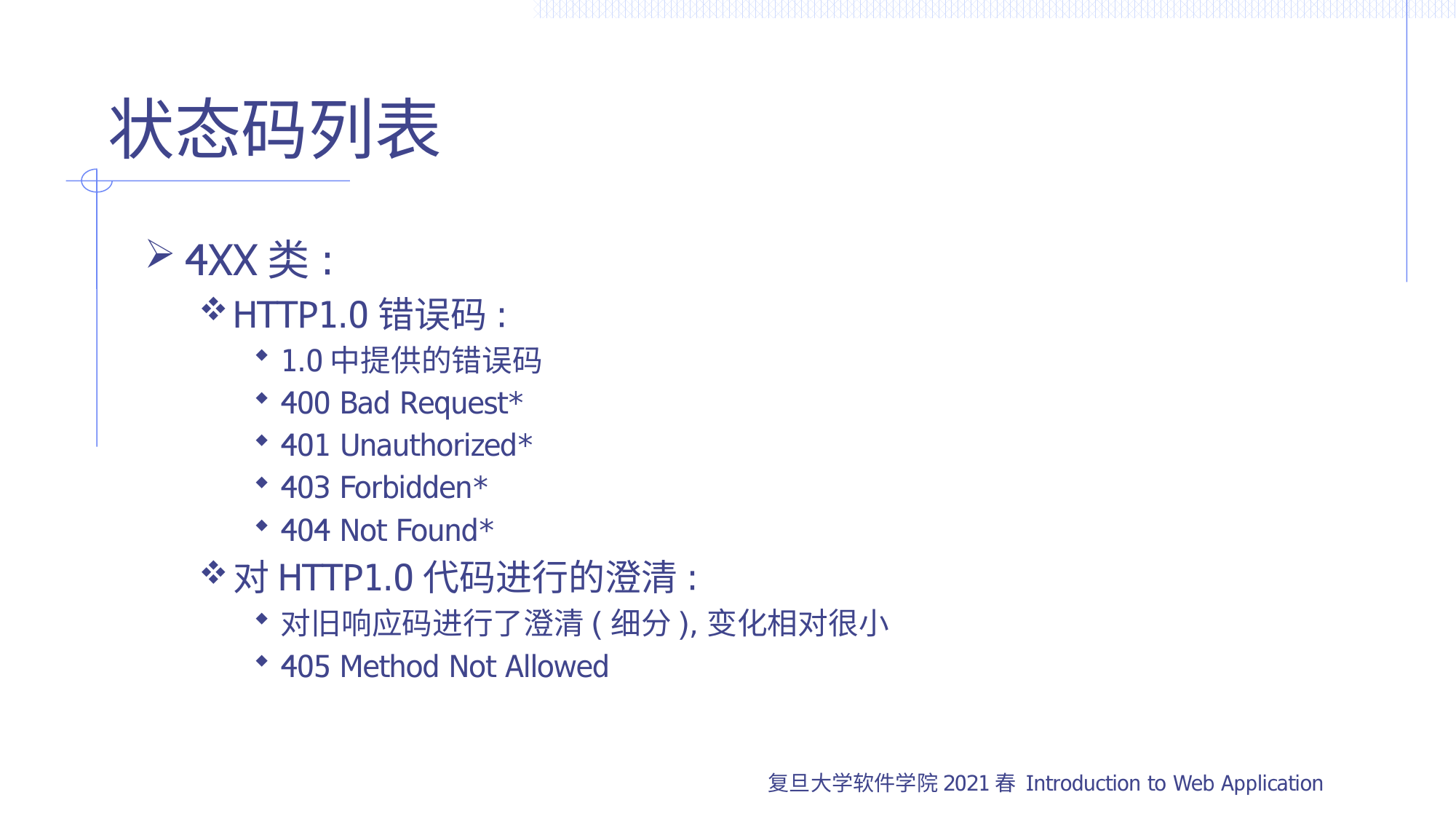

# 状态码列表
4XX类:
HTTP1.0错误码:
1.0中提供的错误码
400 Bad Request*
401 Unauthorized*
403 Forbidden*
404 Not Found*
对HTTP1.0代码进行的澄清:
对旧响应码进行了澄清(细分),变化相对很小
405 Method Not Allowed